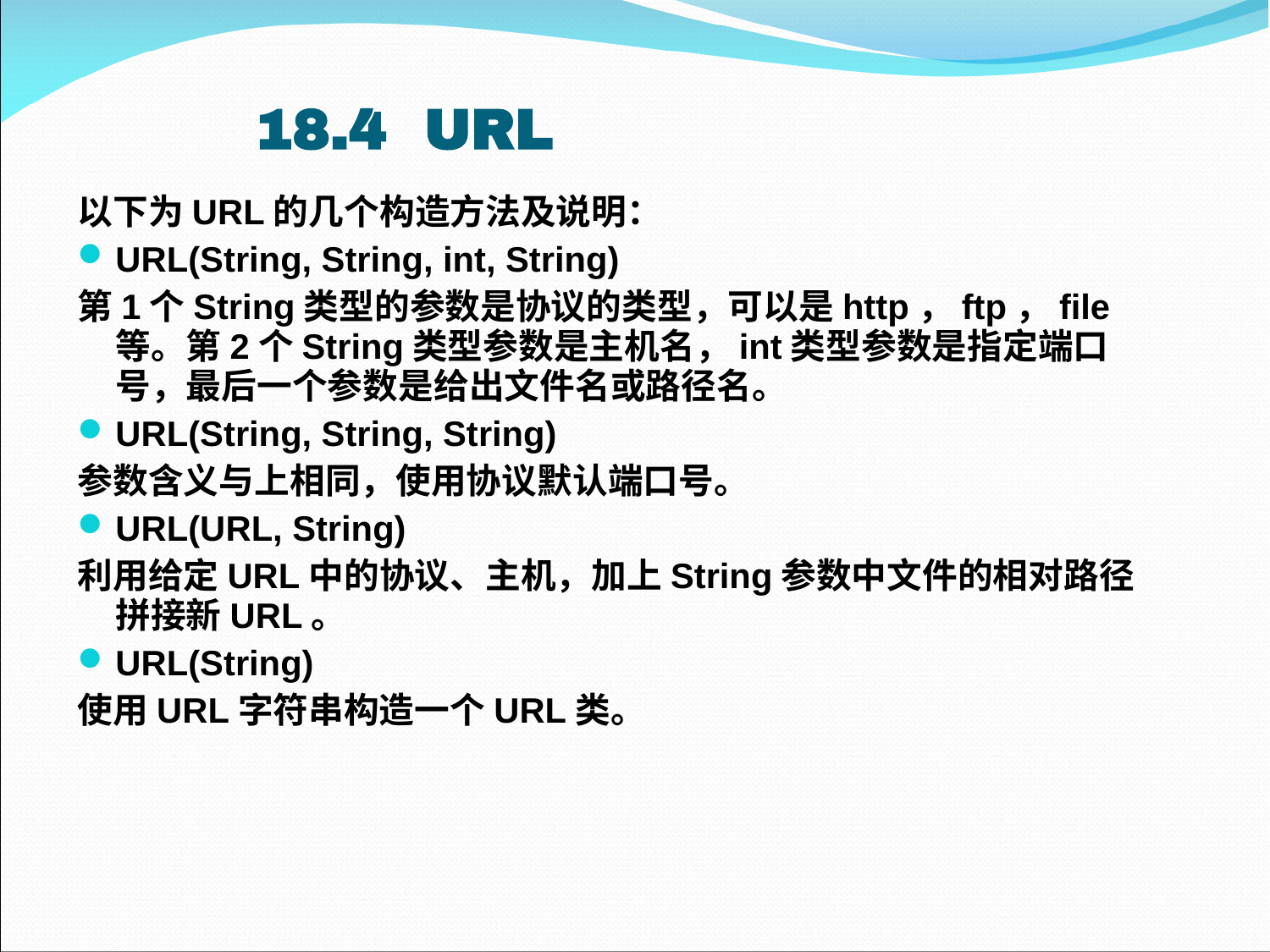

# 18.4  URL
以下为URL的几个构造方法及说明：
URL(String, String, int, String)
第1个String类型的参数是协议的类型，可以是http，ftp，file等。第2个String类型参数是主机名，int类型参数是指定端口号，最后一个参数是给出文件名或路径名。
URL(String, String, String)
参数含义与上相同，使用协议默认端口号。
URL(URL, String)
利用给定URL中的协议、主机，加上String参数中文件的相对路径拼接新URL。
URL(String)
使用URL字符串构造一个URL类。